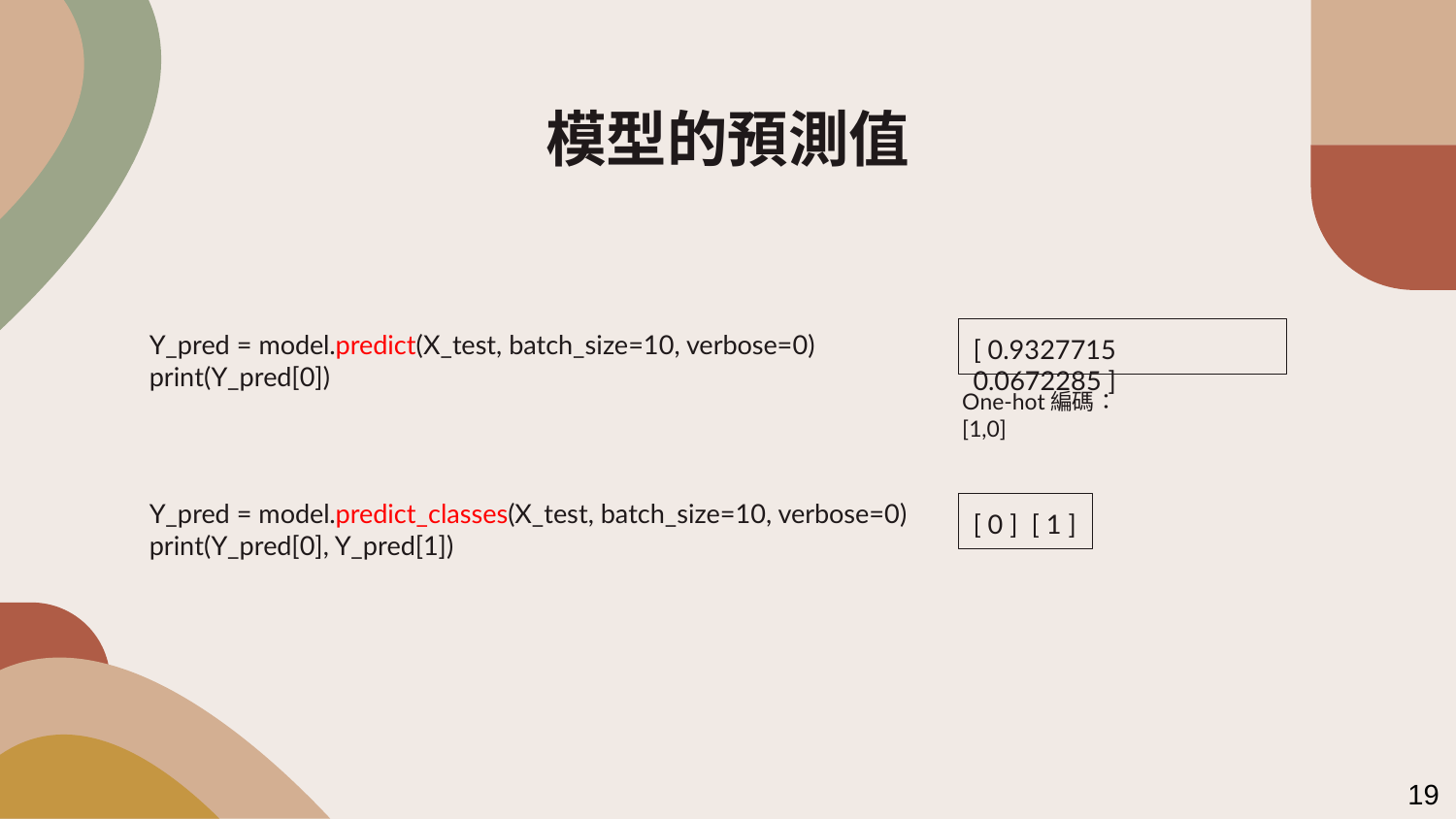

# 模型的預測值
Y_pred = model.predict(X_test, batch_size=10, verbose=0)
print(Y_pred[0])

[ 0.9327715   0.0672285 ]
One-hot編碼：[1,0]

Y_pred = model.predict_classes(X_test, batch_size=10, verbose=0)
print(Y_pred[0], Y_pred[1])

[ 0 ]  [ 1 ]
19